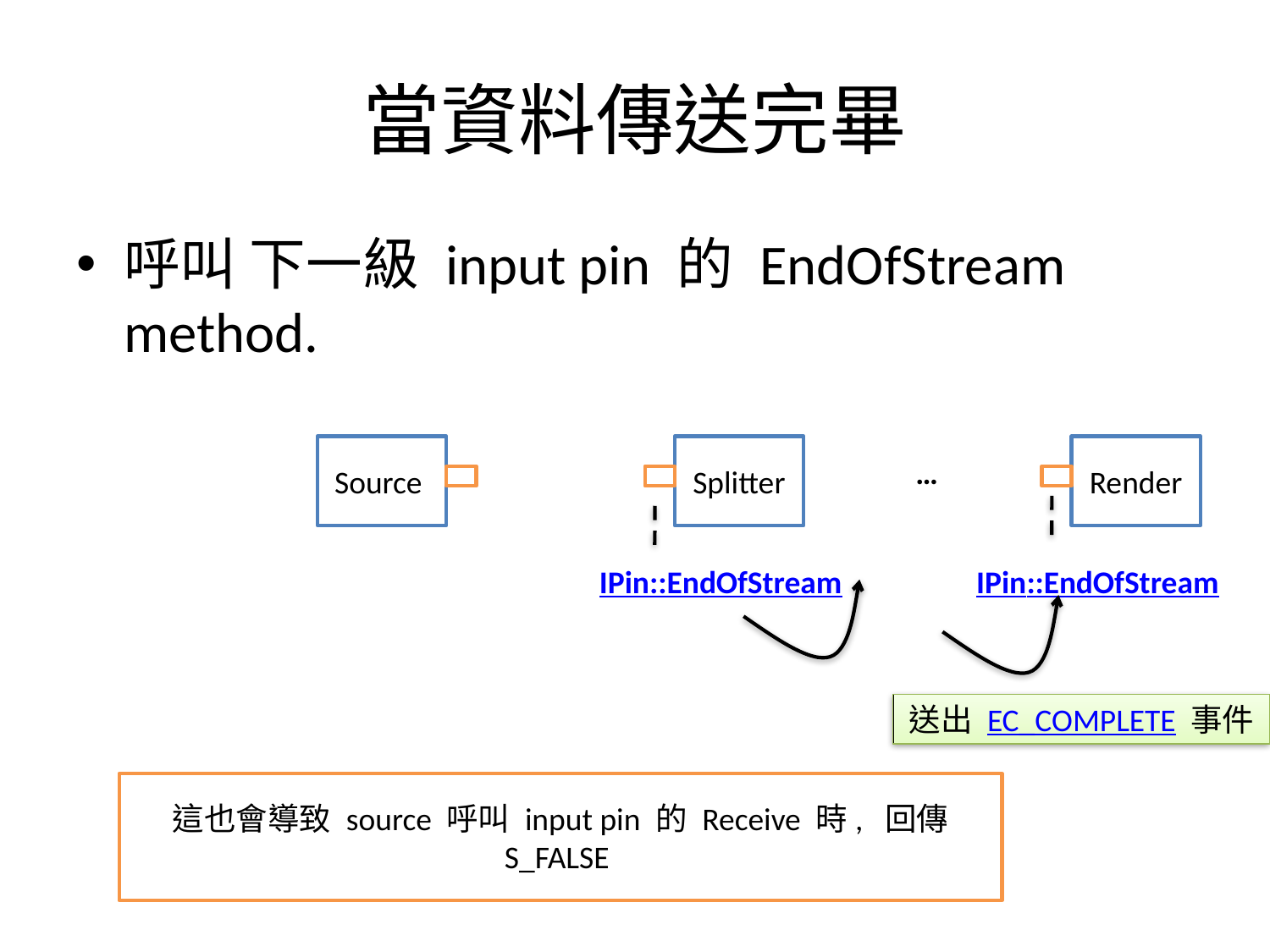

# 當資料傳送完畢
呼叫 下一級 input pin 的 EndOfStream method.
Source

Splitter

Render

…
IPin::EndOfStream
IPin::EndOfStream

送出 EC_COMPLETE 事件
這也會導致 source 呼叫 input pin 的 Receive 時,  回傳 S_FALSE